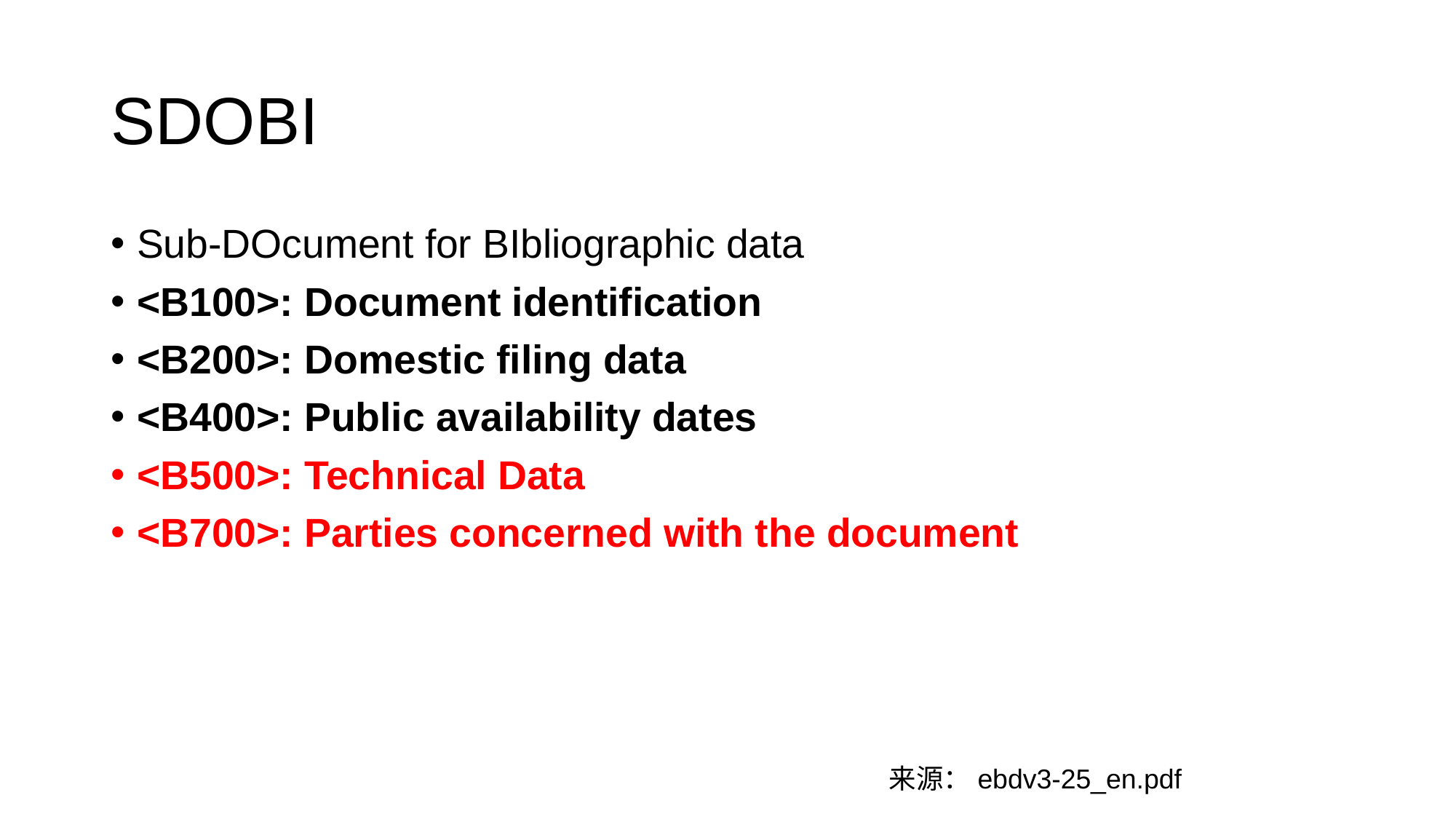

# SDOBI
Sub-DOcument for BIbliographic data
<B100>: Document identification
<B200>: Domestic filing data
<B400>: Public availability dates
<B500>: Technical Data
<B700>: Parties concerned with the document
来源：ebdv3-25_en.pdf